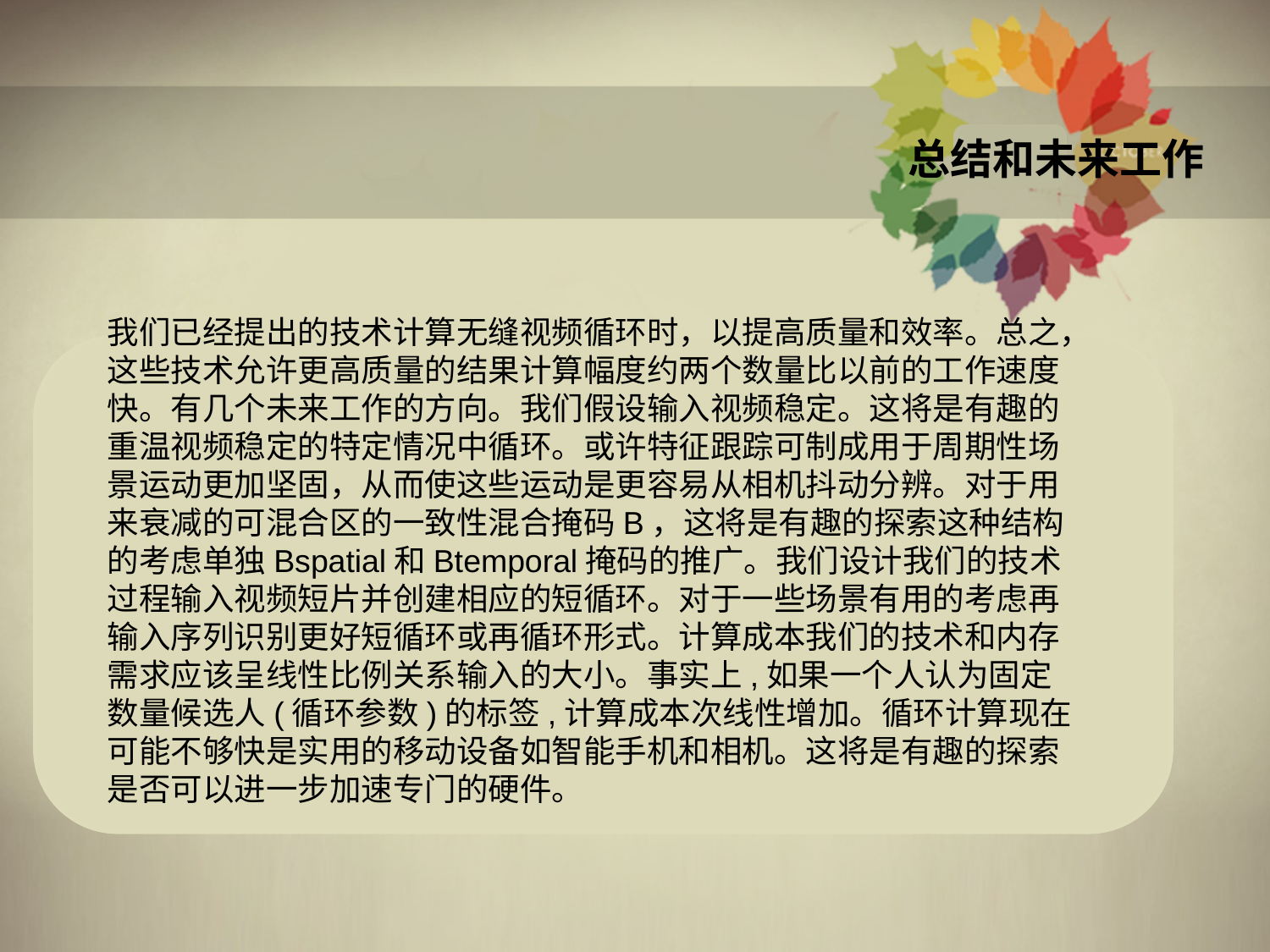

总结和未来工作

我们已经提出的技术计算无缝视频循环时，以提高质量和效率。总之，这些技术允许更高质量的结果计算幅度约两个数量比以前的工作速度快。有几个未来工作的方向。我们假设输入视频稳定。这将是有趣的重温视频稳定的特定情况中循环。或许特征跟踪可制成用于周期性场景运动更加坚固，从而使这些运动是更容易从相机抖动分辨。对于用来衰减的可混合区的一致性混合掩码B，这将是有趣的探索这种结构的考虑单独Bspatial和Btemporal掩码的推广。我们设计我们的技术过程输入视频短片并创建相应的短循环。对于一些场景有用的考虑再输入序列识别更好短循环或再循环形式。计算成本我们的技术和内存需求应该呈线性比例关系输入的大小。事实上,如果一个人认为固定数量候选人(循环参数)的标签,计算成本次线性增加。循环计算现在可能不够快是实用的移动设备如智能手机和相机。这将是有趣的探索是否可以进一步加速专门的硬件。